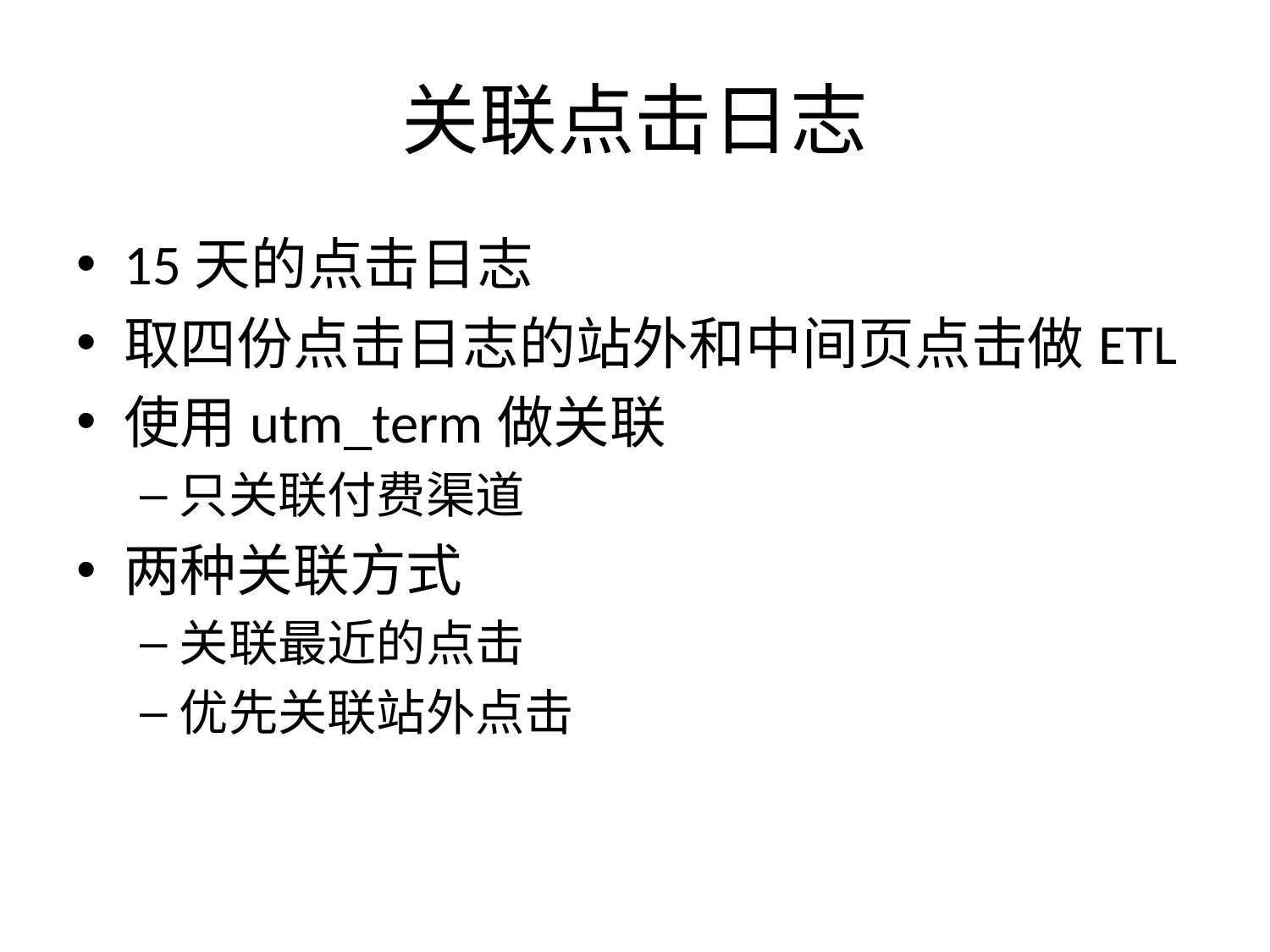

# 关联点击日志
15天的点击日志
取四份点击日志的站外和中间页点击做ETL
使用utm_term做关联
只关联付费渠道
两种关联方式
关联最近的点击
优先关联站外点击